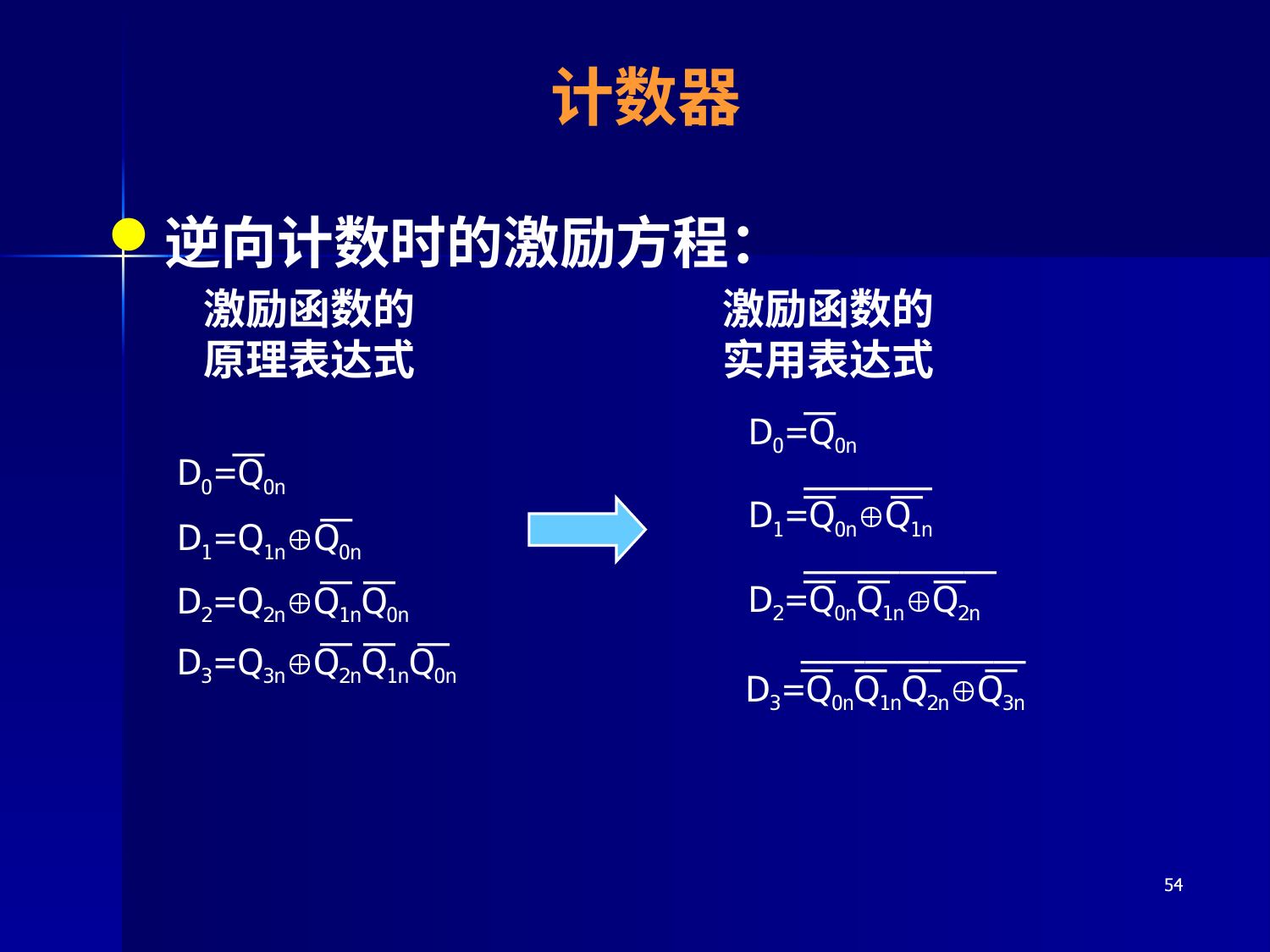

# 计数器
逆向计数时的激励方程：

激励函数的
原理表达式
激励函数的
实用表达式
     —
D0=Q0n
     ————
     —     —
D1=Q0n⊕Q1n
     ——————
     —  —    —
D2=Q0nQ1n⊕Q2n
     ———————
     —  —  —    —
D3=Q0nQ1nQ2n⊕Q3n
     —
D0=Q0n
             —
D1=Q1n⊕Q0n
             — —
D2=Q2n⊕Q1nQ0n
             — —  —
D3=Q3n⊕Q2nQ1nQ0n

54